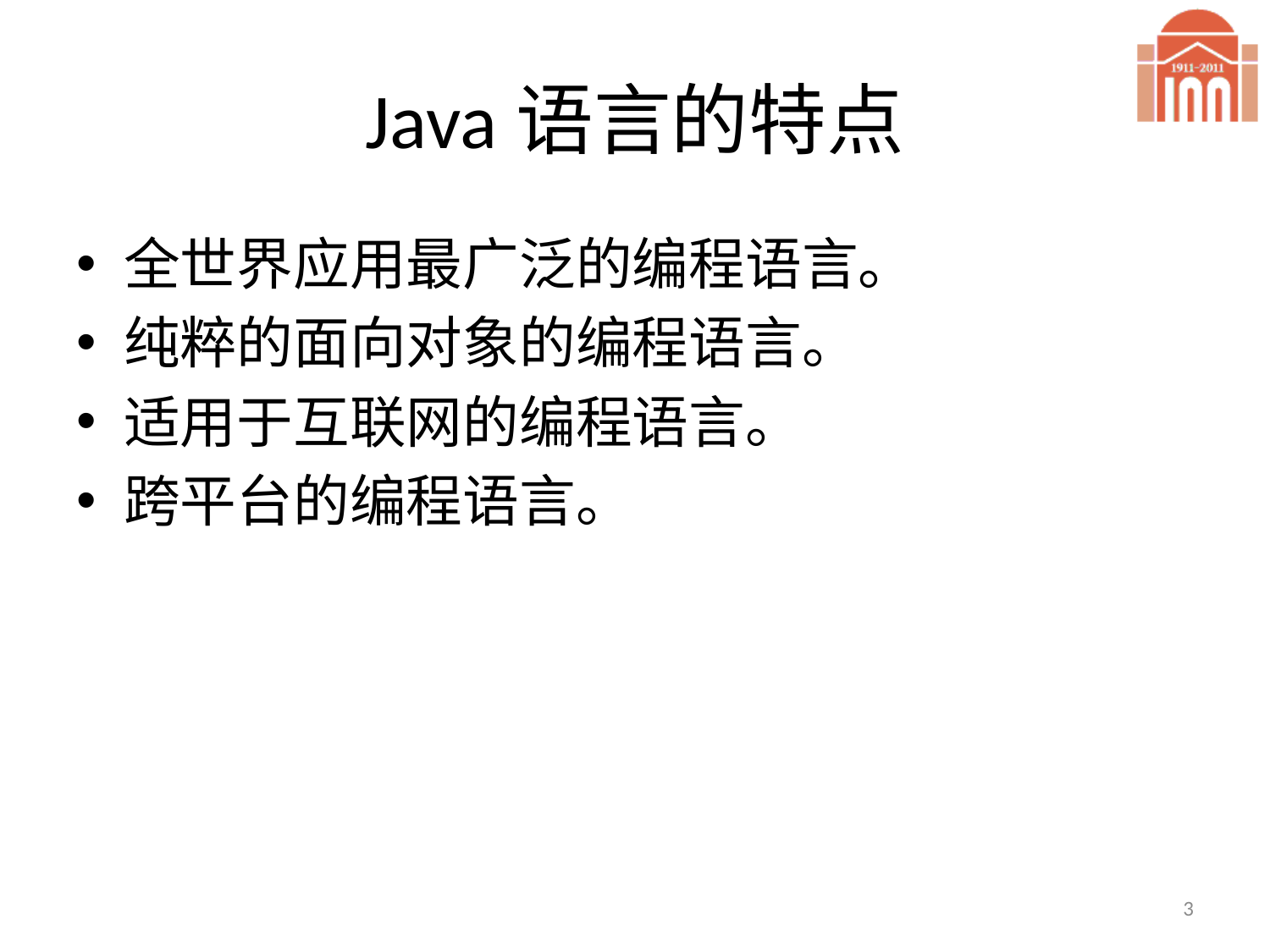

# Java语言的特点
全世界应用最广泛的编程语言。
纯粹的面向对象的编程语言。
适用于互联网的编程语言。
跨平台的编程语言。
3